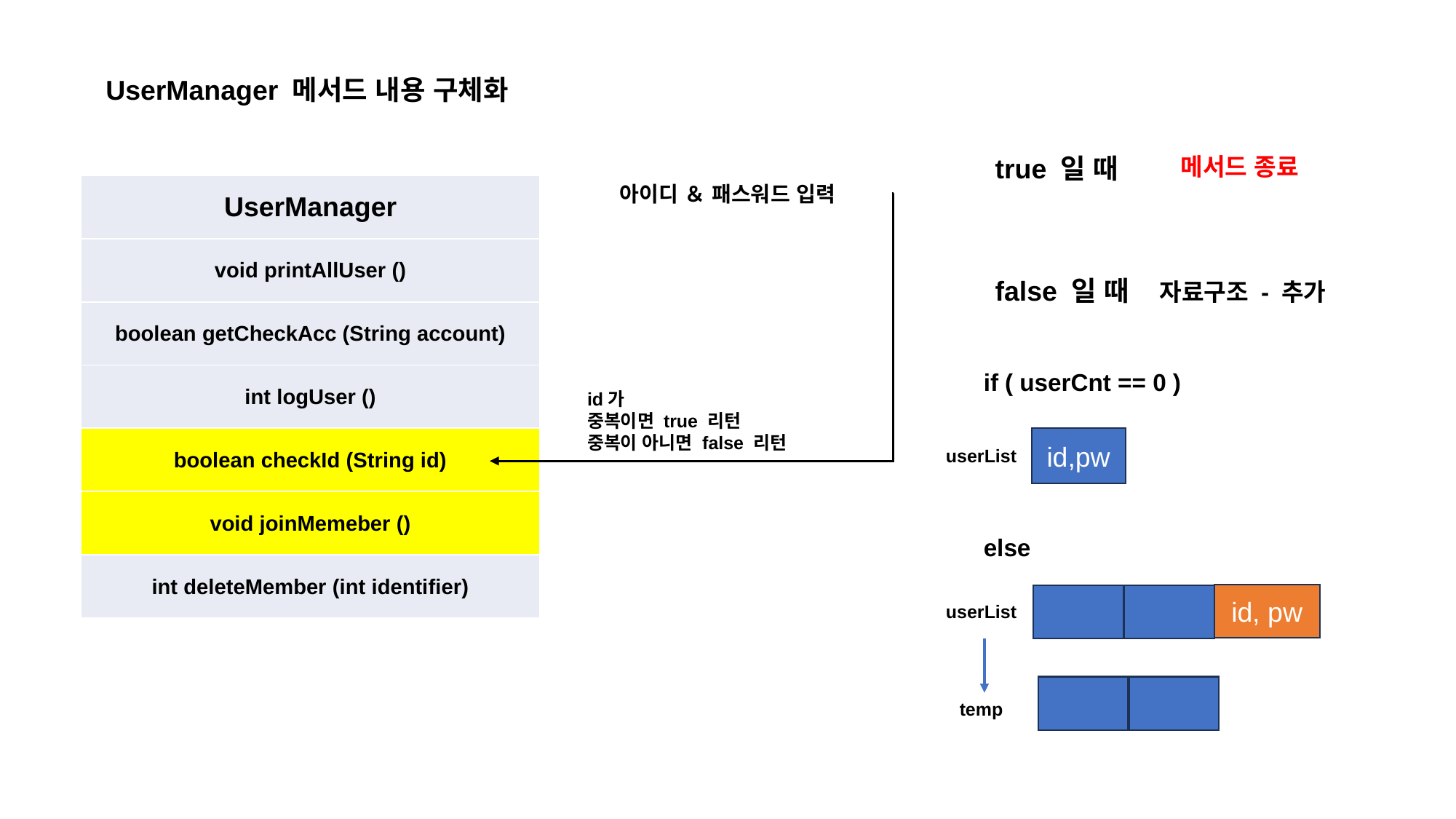

UserManager 메서드 내용 구체화
true 일 때
메서드 종료
| UserManager |
| --- |
| void printAllUser () |
| boolean getCheckAcc (String account) |
| int logUser () |
| boolean checkId (String id) |
| void joinMemeber () |
| int deleteMember (int identifier) |
아이디 ＆ 패스워드 입력
false 일 때    자료구조 - 추가
if ( userCnt == 0 )
id가
중복이면 true 리턴
중복이 아니면 false 리턴
id,pw
userList
else
id, pw

userList

temp